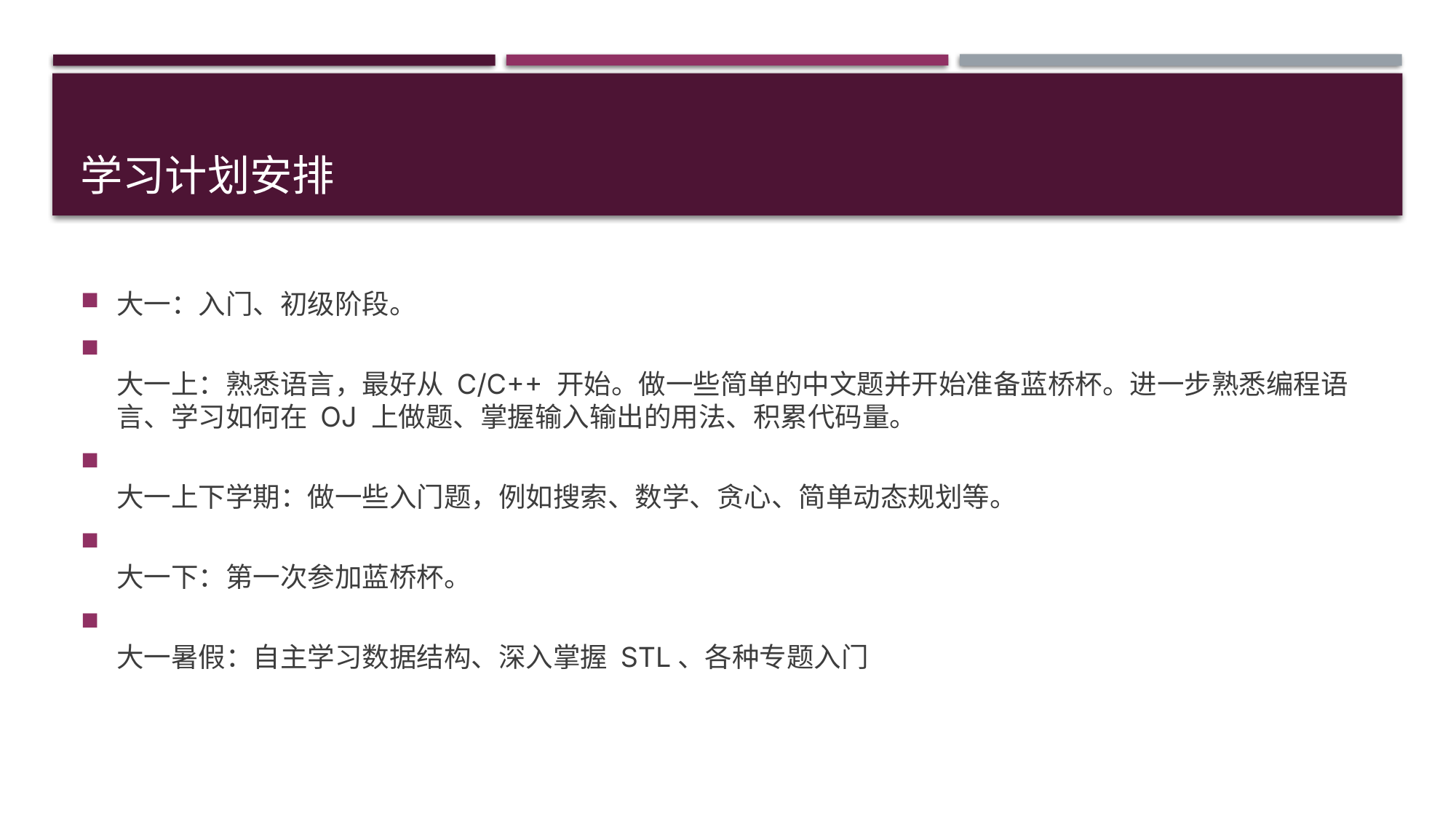

# 学习计划安排
大一：入门、初级阶段。
大一上：熟悉语言，最好从 C/C++ 开始。做一些简单的中文题并开始准备蓝桥杯。进一步熟悉编程语言、学习如何在 OJ 上做题、掌握输入输出的用法、积累代码量。
大一上下学期：做一些入门题，例如搜索、数学、贪心、简单动态规划等。
大一下：第一次参加蓝桥杯。
大一暑假：自主学习数据结构、深入掌握 STL、各种专题入门